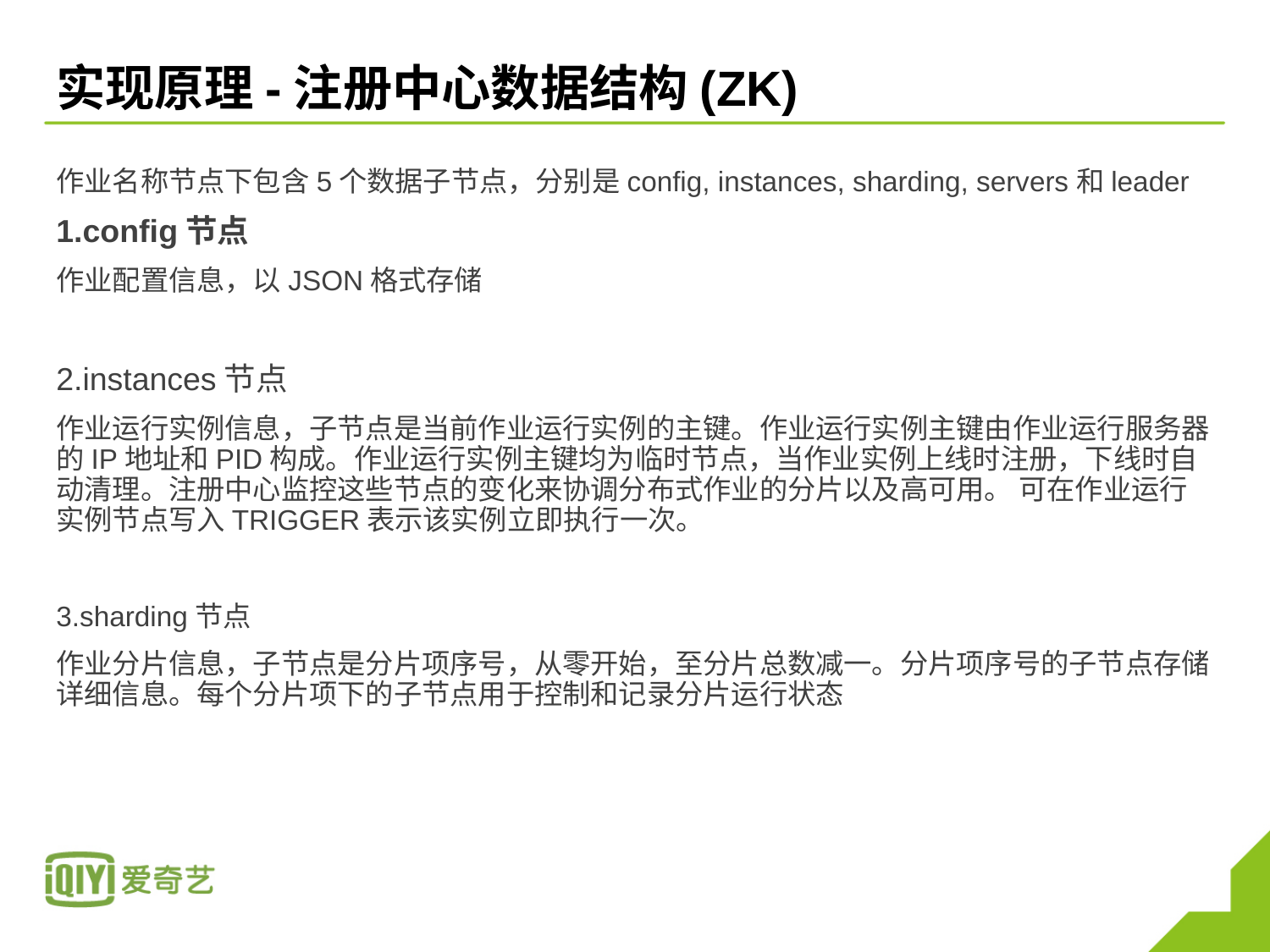

# 实现原理-注册中心数据结构(ZK)
作业名称节点下包含5个数据子节点，分别是config, instances, sharding, servers和leader
1.config节点
作业配置信息，以JSON格式存储

2.instances节点
作业运行实例信息，子节点是当前作业运行实例的主键。作业运行实例主键由作业运行服务器的IP地址和PID构成。作业运行实例主键均为临时节点，当作业实例上线时注册，下线时自动清理。注册中心监控这些节点的变化来协调分布式作业的分片以及高可用。 可在作业运行实例节点写入TRIGGER表示该实例立即执行一次。

3.sharding节点
作业分片信息，子节点是分片项序号，从零开始，至分片总数减一。分片项序号的子节点存储详细信息。每个分片项下的子节点用于控制和记录分片运行状态